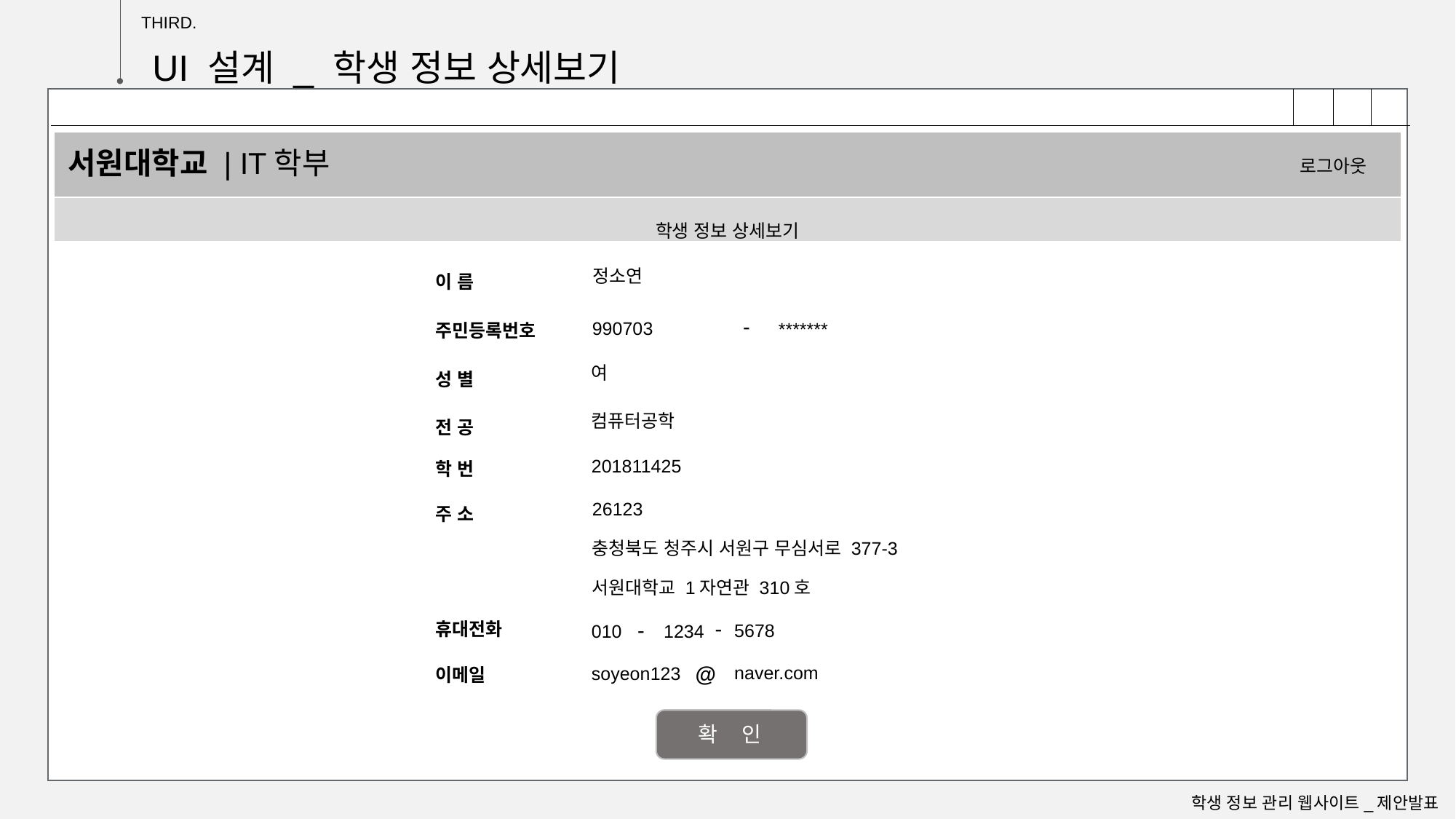

THIRD.
UI 설계 _ 학생 정보 상세보기

|  |
| --- |
서원대학교 | IT학부
| 로그아웃 |
| --- |
| 학생 정보 상세보기 |
| --- |
정소연
| 이 름 |
| --- |
| 주민등록번호 |
| 성 별 |
| 전 공 |
| 학 번 |
| 주 소 |
|  |
|  |
| 휴대전화 |
| 이메일 |
-
990703
*******
여
컴퓨터공학
201811425
26123
충청북도 청주시 서원구 무심서로 377-3
서원대학교 1자연관 310호
-
-
5678
010
1234
@
naver.com
soyeon123

확    인
학생 정보 관리 웹사이트_제안발표